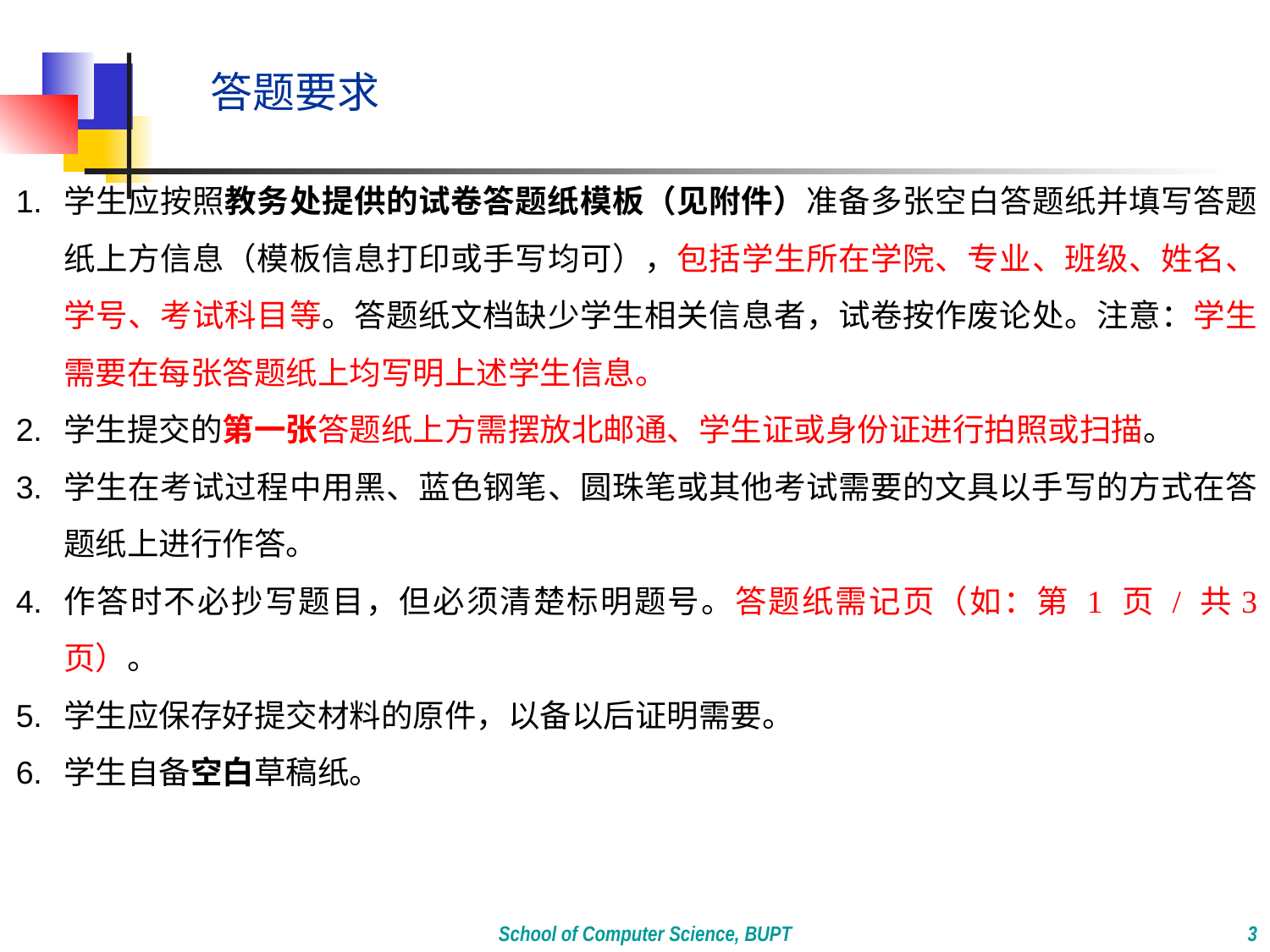

答题要求
学生应按照教务处提供的试卷答题纸模板（见附件）准备多张空白答题纸并填写答题纸上方信息（模板信息打印或手写均可），包括学生所在学院、专业、班级、姓名、学号、考试科目等。答题纸文档缺少学生相关信息者，试卷按作废论处。注意：学生需要在每张答题纸上均写明上述学生信息。
学生提交的第一张答题纸上方需摆放北邮通、学生证或身份证进行拍照或扫描。
学生在考试过程中用黑、蓝色钢笔、圆珠笔或其他考试需要的文具以手写的方式在答题纸上进行作答。
作答时不必抄写题目，但必须清楚标明题号。答题纸需记页（如：第 1 页 / 共3 页）。
学生应保存好提交材料的原件，以备以后证明需要。
学生自备空白草稿纸。
School of Computer Science, BUPT
3